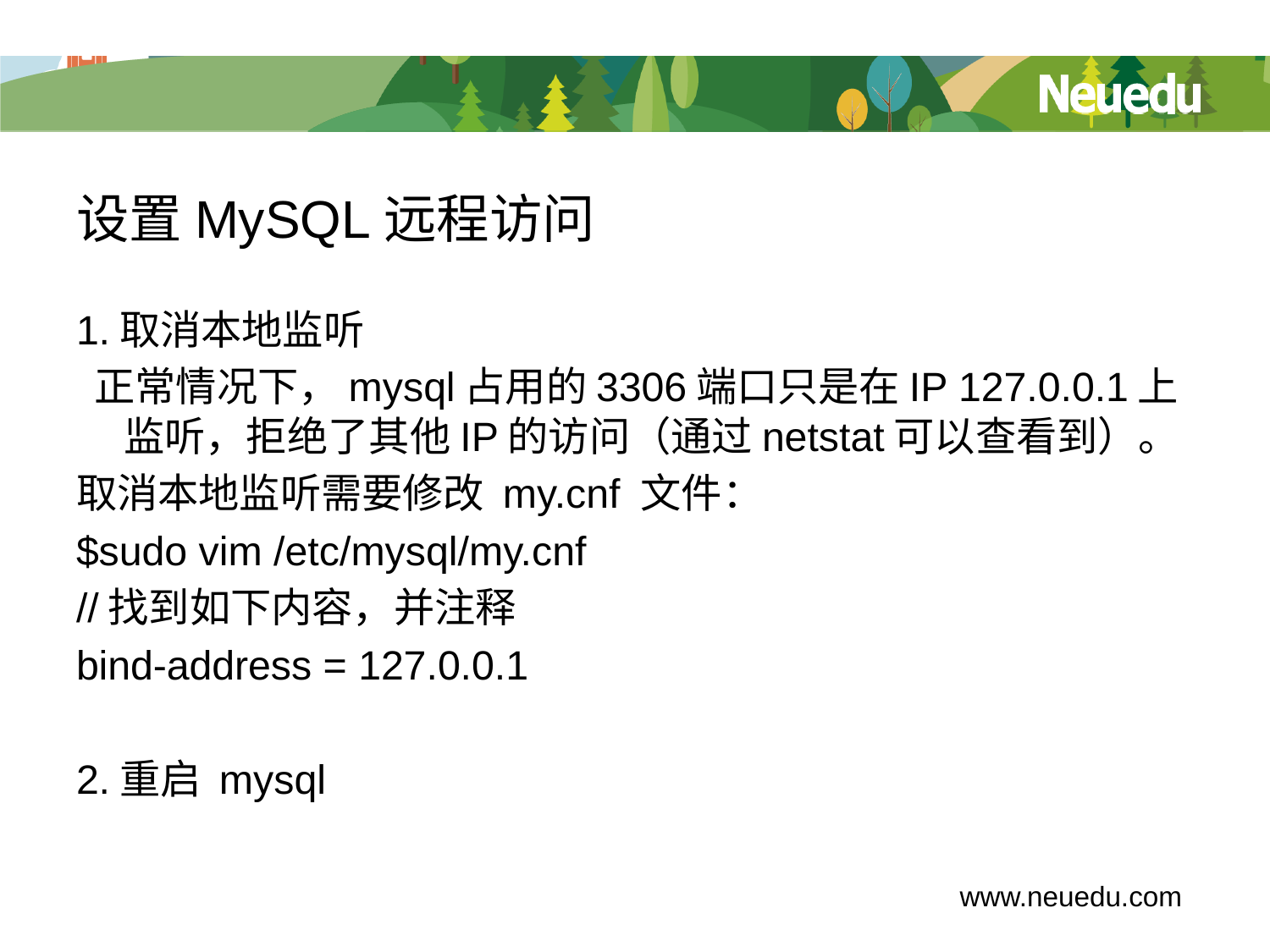

# 设置MySQL远程访问
1.取消本地监听
 正常情况下，mysql占用的3306端口只是在IP 127.0.0.1上监听，拒绝了其他IP的访问（通过netstat可以查看到）。
取消本地监听需要修改 my.cnf 文件：
$sudo vim /etc/mysql/my.cnf
//找到如下内容，并注释
bind-address = 127.0.0.1

2.重启 mysql